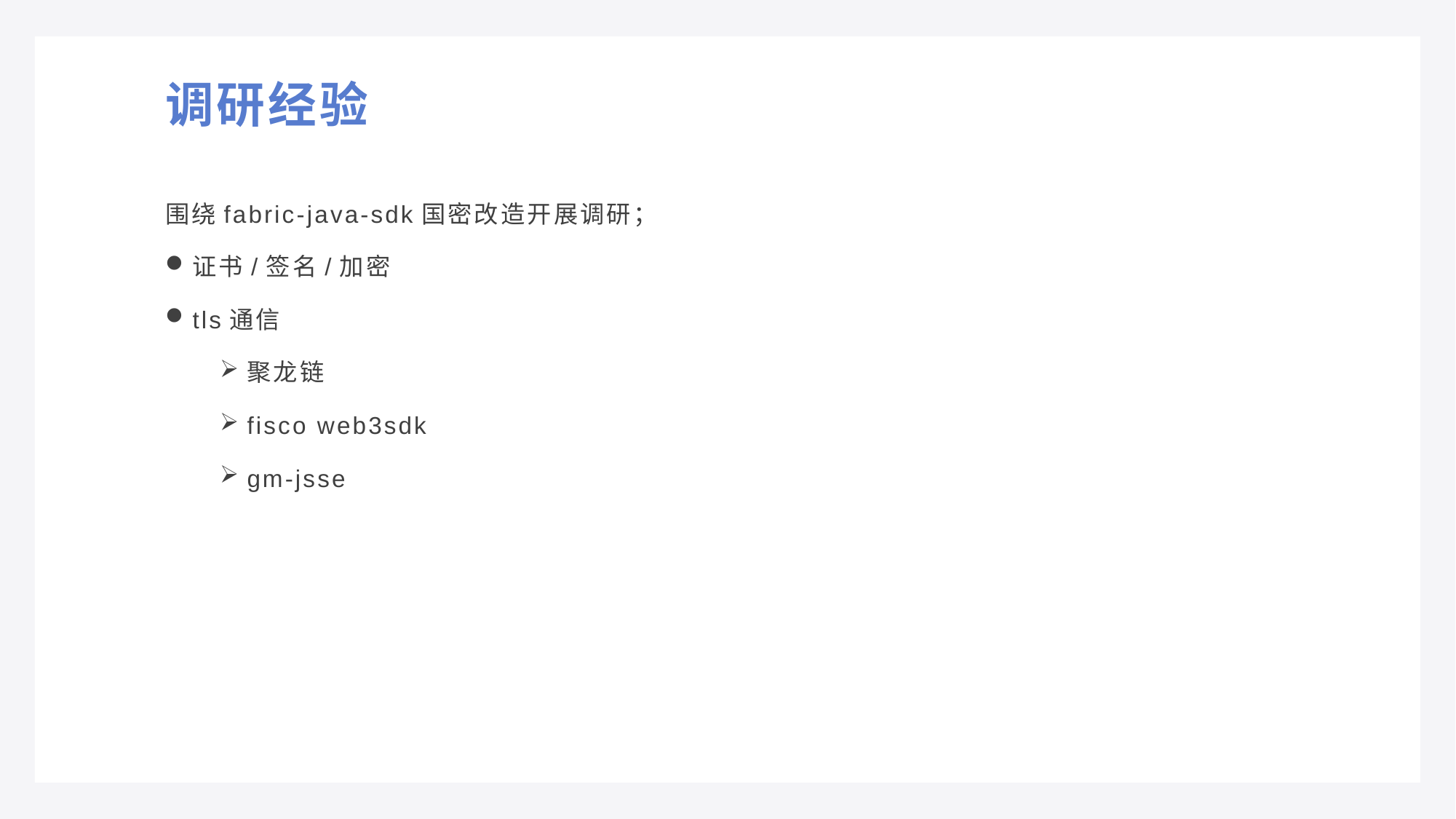

# 调研经验
围绕fabric-java-sdk国密改造开展调研；
证书/签名/加密
tls通信
聚龙链
fisco web3sdk
gm-jsse